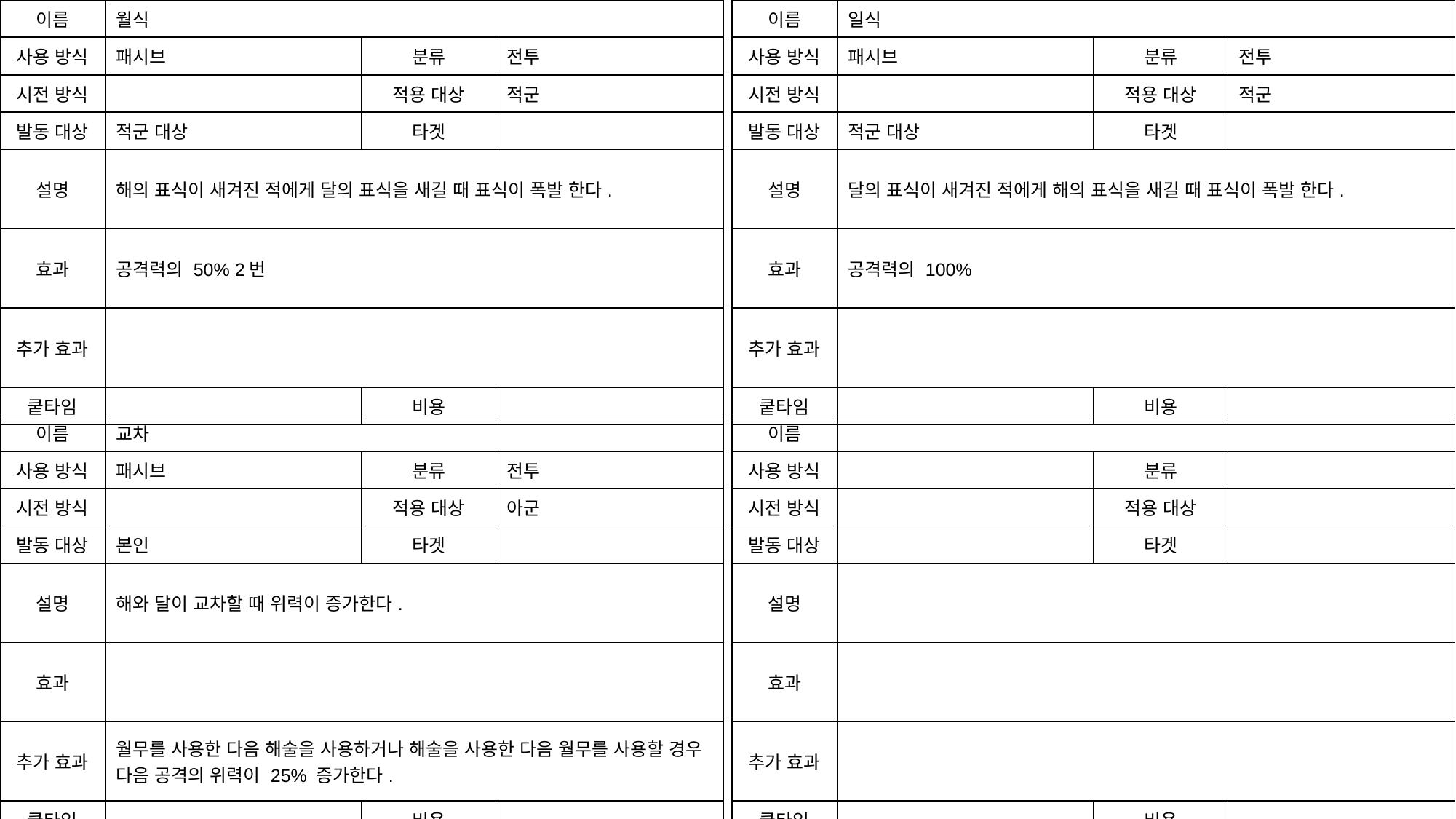

| 이름 | 월식 |  |  |
| --- | --- | --- | --- |
| 사용 방식 | 패시브 | 분류 | 전투 |
| 시전 방식 |  | 적용 대상 | 적군 |
| 발동 대상 | 적군 대상 | 타겟 |  |
| 설명 | 해의 표식이 새겨진 적에게 달의 표식을 새길 때 표식이 폭발 한다. |  |  |
| 효과 | 공격력의 50% 2번 |  |  |
| 추가 효과 |  |  |  |
| 쿹타임 |  | 비용 |  |
| 이름 | 일식 |  |  |
| --- | --- | --- | --- |
| 사용 방식 | 패시브 | 분류 | 전투 |
| 시전 방식 |  | 적용 대상 | 적군 |
| 발동 대상 | 적군 대상 | 타겟 |  |
| 설명 | 달의 표식이 새겨진 적에게 해의 표식을 새길 때 표식이 폭발 한다. |  |  |
| 효과 | 공격력의 100% |  |  |
| 추가 효과 |  |  |  |
| 쿹타임 |  | 비용 |  |
| 이름 | 교차 |  |  |
| --- | --- | --- | --- |
| 사용 방식 | 패시브 | 분류 | 전투 |
| 시전 방식 |  | 적용 대상 | 아군 |
| 발동 대상 | 본인 | 타겟 |  |
| 설명 | 해와 달이 교차할 때 위력이 증가한다. |  |  |
| 효과 |  |  |  |
| 추가 효과 | 월무를 사용한 다음 해술을 사용하거나 해술을 사용한 다음 월무를 사용할 경우 다음 공격의 위력이 25% 증가한다. |  |  |
| 쿹타임 |  | 비용 |  |
| 이름 |  |  |  |
| --- | --- | --- | --- |
| 사용 방식 |  | 분류 |  |
| 시전 방식 |  | 적용 대상 |  |
| 발동 대상 |  | 타겟 |  |
| 설명 |  |  |  |
| 효과 |  |  |  |
| 추가 효과 |  |  |  |
| 쿹타임 |  | 비용 |  |